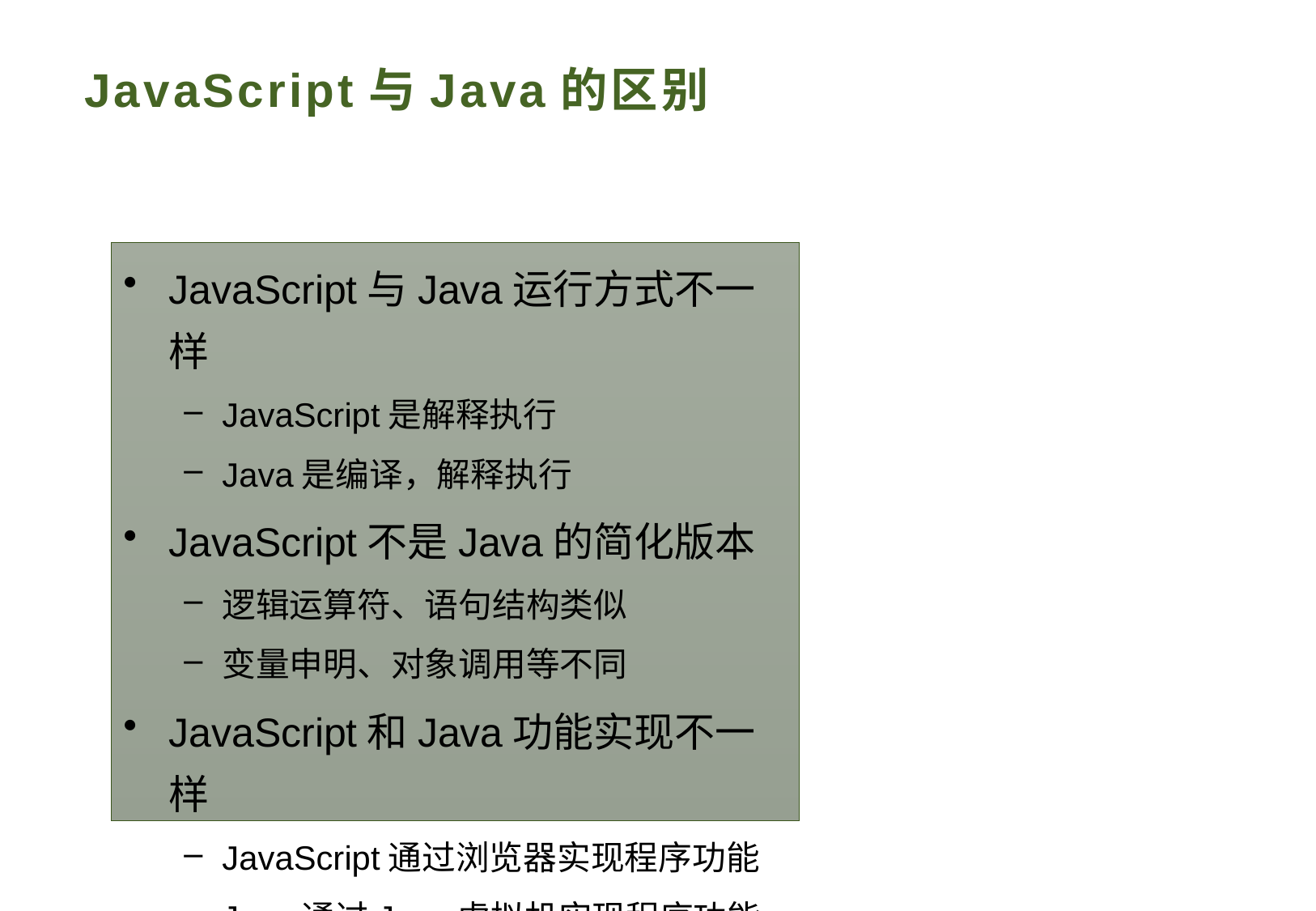

# JavaScript与Java的区别
JavaScript与Java运行方式不一样
JavaScript是解释执行
Java是编译，解释执行
JavaScript不是Java的简化版本
逻辑运算符、语句结构类似
变量申明、对象调用等不同
JavaScript和Java功能实现不一样
JavaScript通过浏览器实现程序功能
Java通过Java虚拟机实现程序功能